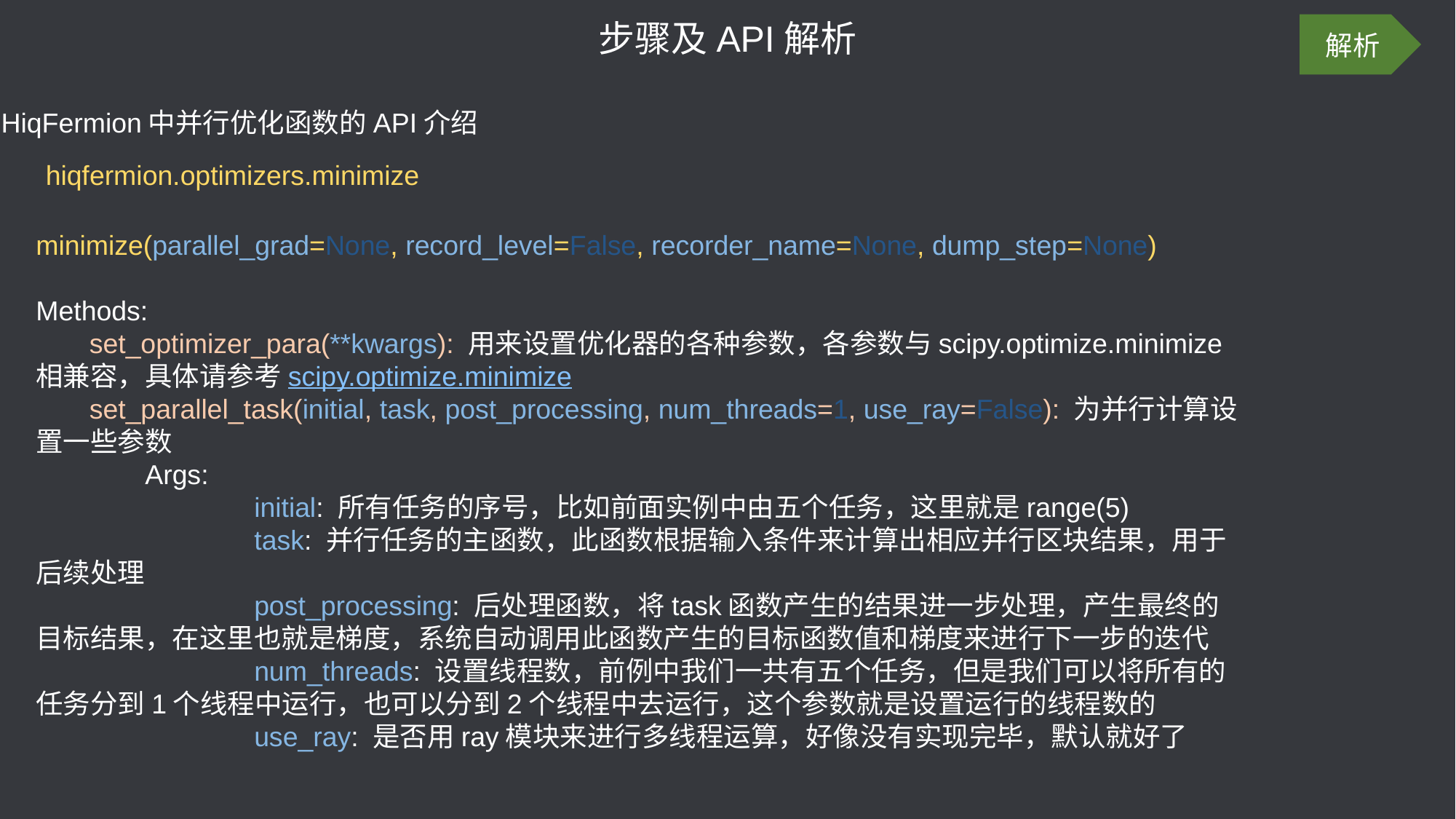

步骤及API解析
解析
HiqFermion中并行优化函数的API介绍
hiqfermion.optimizers.minimize
minimize(parallel_grad=None, record_level=False, recorder_name=None, dump_step=None)

Methods:
       set_optimizer_para(**kwargs): 用来设置优化器的各种参数，各参数与scipy.optimize.minimize相兼容，具体请参考scipy.optimize.minimize
       set_parallel_task(initial, task, post_processing, num_threads=1, use_ray=False): 为并行计算设置一些参数
	Args:
		initial: 所有任务的序号，比如前面实例中由五个任务，这里就是range(5)
		task: 并行任务的主函数，此函数根据输入条件来计算出相应并行区块结果，用于后续处理
		post_processing: 后处理函数，将task函数产生的结果进一步处理，产生最终的目标结果，在这里也就是梯度，系统自动调用此函数产生的目标函数值和梯度来进行下一步的迭代
		num_threads: 设置线程数，前例中我们一共有五个任务，但是我们可以将所有的任务分到1个线程中运行，也可以分到2个线程中去运行，这个参数就是设置运行的线程数的
		use_ray: 是否用ray模块来进行多线程运算，好像没有实现完毕，默认就好了